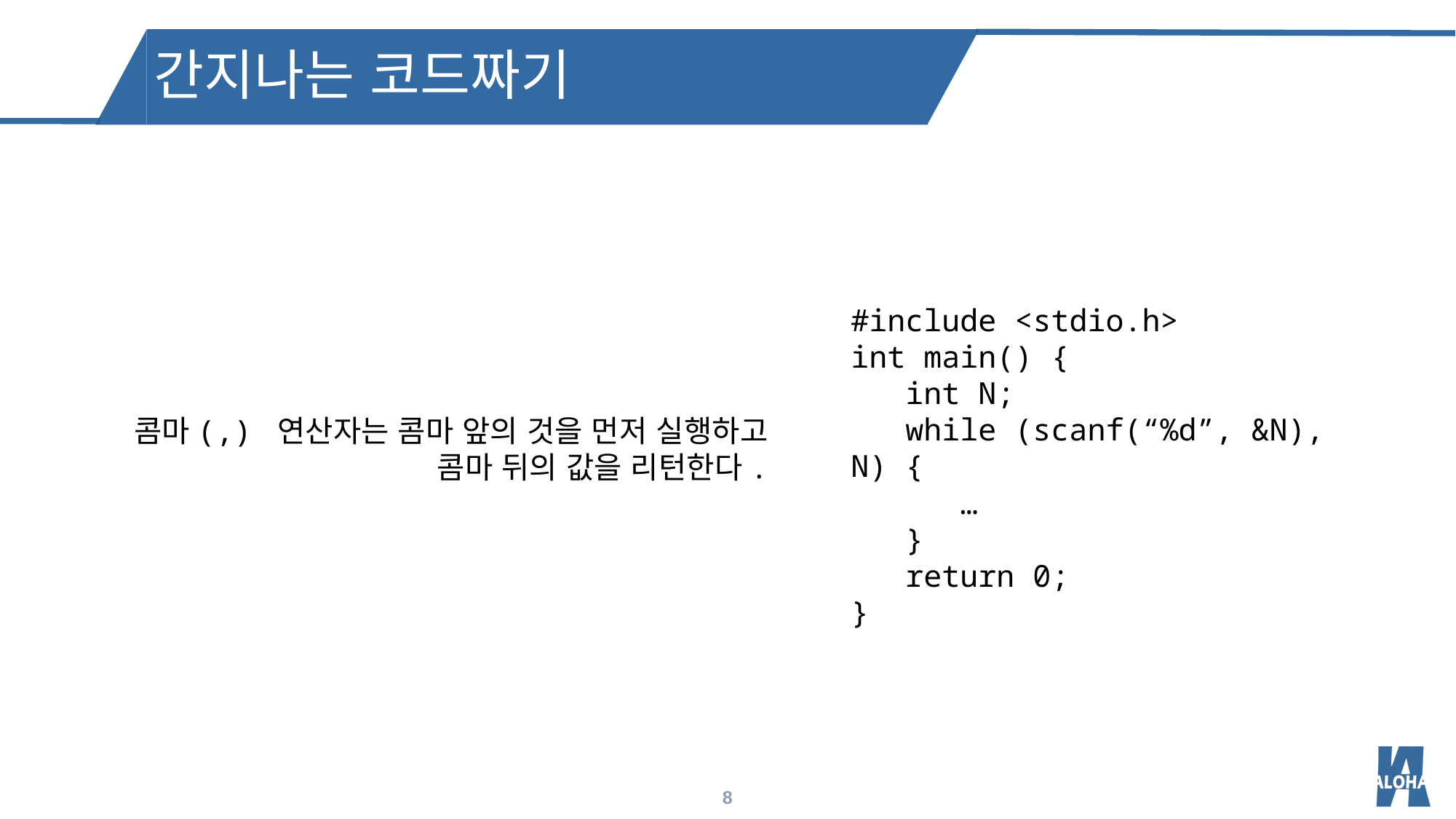

간지나는 코드짜기
#include <stdio.h>
int main() {
   int N;
   while (scanf(“%d”, &N), N) {
      …
   }
   return 0;
}
콤마(,) 연산자는 콤마 앞의 것을 먼저 실행하고
콤마 뒤의 값을 리턴한다.
8